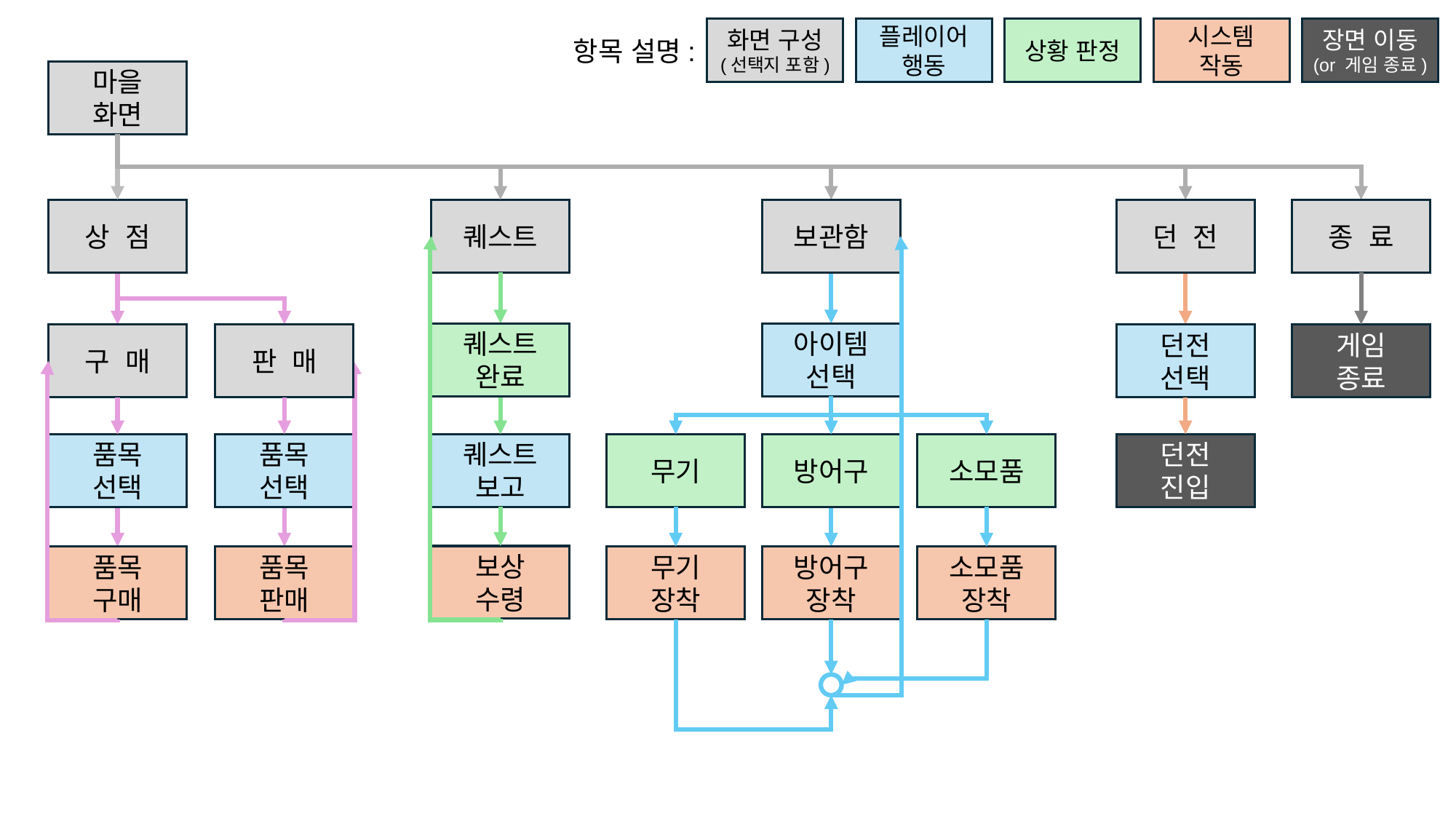

화면 구성
(선택지 포함)
플레이어
행동
시스템
작동
장면 이동
(or 게임 종료)
상황 판정
항목 설명:
마을
화면
상  점
퀘스트
보관함
던  전
종  료
퀘스트
완료
아이템 선택
구  매
판  매
던전
선택
게임
종료
품목
선택
품목
선택
퀘스트
보고
무기
방어구
소모품
던전
진입
보상
수령
품목
구매
품목
판매
무기
장착
방어구
장착
소모품
장착